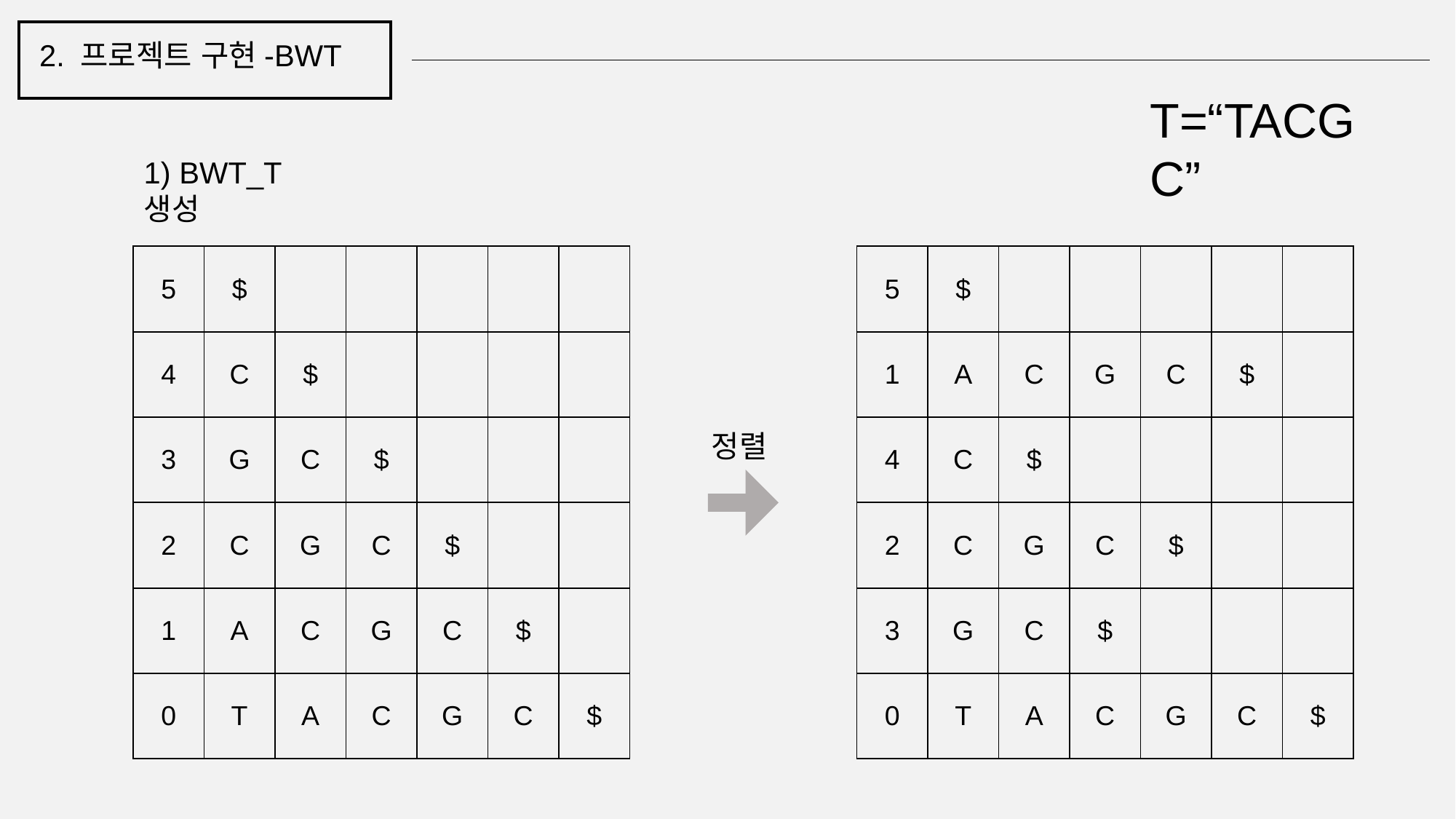

2. 프로젝트 구현-BWT
T=“TACGC”
1) BWT_T 생성
| 5 | $ |  |  |  |  |  |
| --- | --- | --- | --- | --- | --- | --- |
| 1 | A | C | G | C | $ |  |
| 4 | C | $ |  |  |  |  |
| 2 | C | G | C | $ |  |  |
| 3 | G | C | $ |  |  |  |
| 0 | T | A | C | G | C | $ |
| 5 | $ |  |  |  |  |  |
| --- | --- | --- | --- | --- | --- | --- |
| 4 | C | $ |  |  |  |  |
| 3 | G | C | $ |  |  |  |
| 2 | C | G | C | $ |  |  |
| 1 | A | C | G | C | $ |  |
| 0 | T | A | C | G | C | $ |
정렬